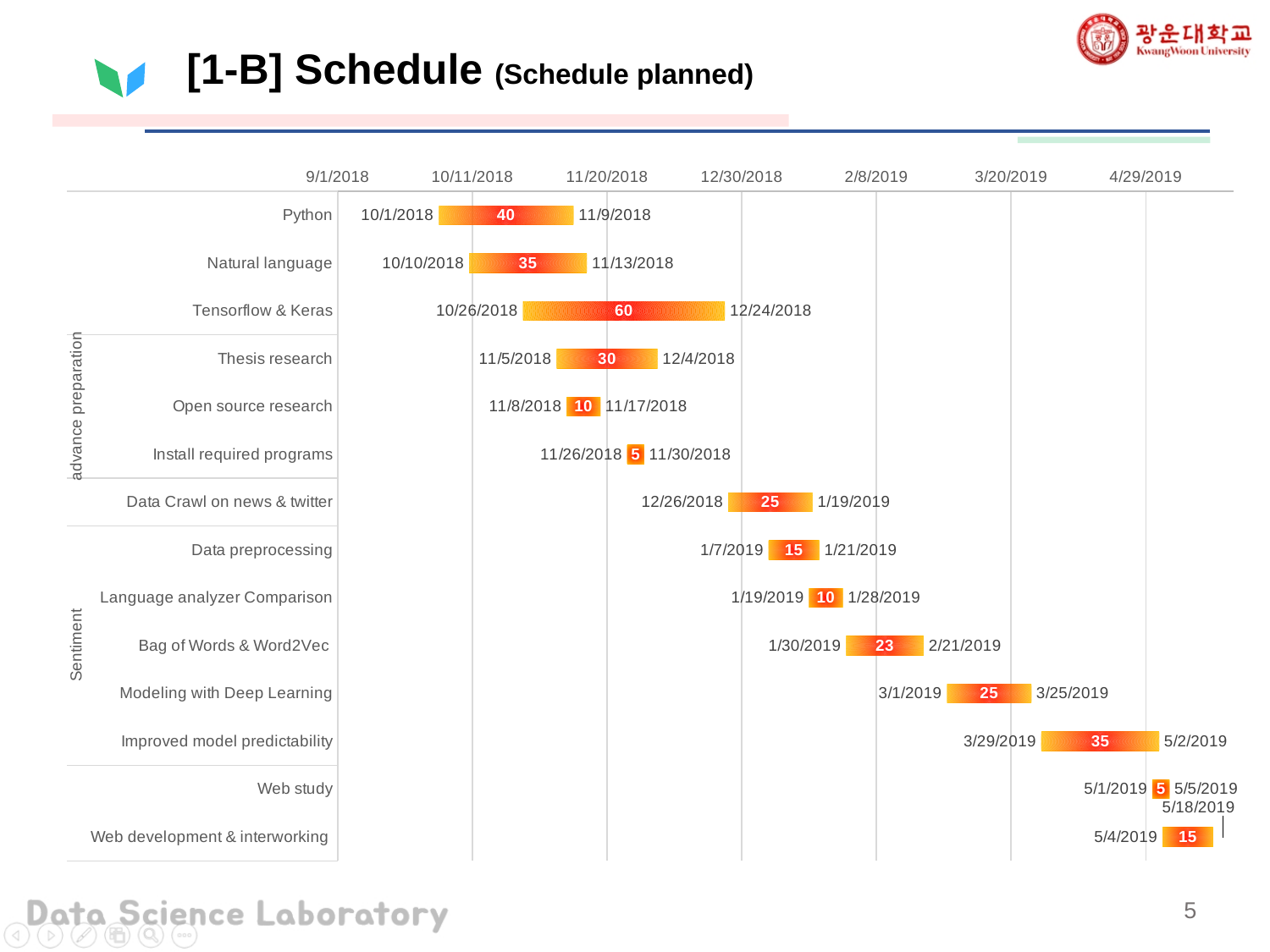

# [1-B] Schedule (Schedule planned)

### Chart

| Category | 시작일 | 기 간 | 종료일 |
|---|---|---|---|
| Python | 43374.0 | 40.0 | 43413.0 |
| Natural language | 43383.0 | 35.0 | 43417.0 |
| Tensorflow & Keras | 43399.0 | 60.0 | 43458.0 |
| Thesis research | 43409.0 | 30.0 | 43438.0 |
| Open source research | 43412.0 | 10.0 | 43421.0 |
| Install required programs | 43430.0 | 5.0 | 43434.0 |
| Data Crawl on news & twitter | 43460.0 | 25.0 | 43484.0 |
| Data preprocessing | 43472.0 | 15.0 | 43486.0 |
| Language analyzer Comparison | 43484.0 | 10.0 | 43493.0 |
| Bag of Words & Word2Vec  | 43495.0 | 23.0 | 43517.0 |
| Modeling with Deep Learning | 43525.0 | 25.0 | 43549.0 |
| Improved model predictability | 43553.0 | 35.0 | 43587.0 |
| Web study | 43586.0 | 5.0 | 43590.0 |
| Web development & interworking  | 43589.0 | 15.0 | 43603.0 |
5